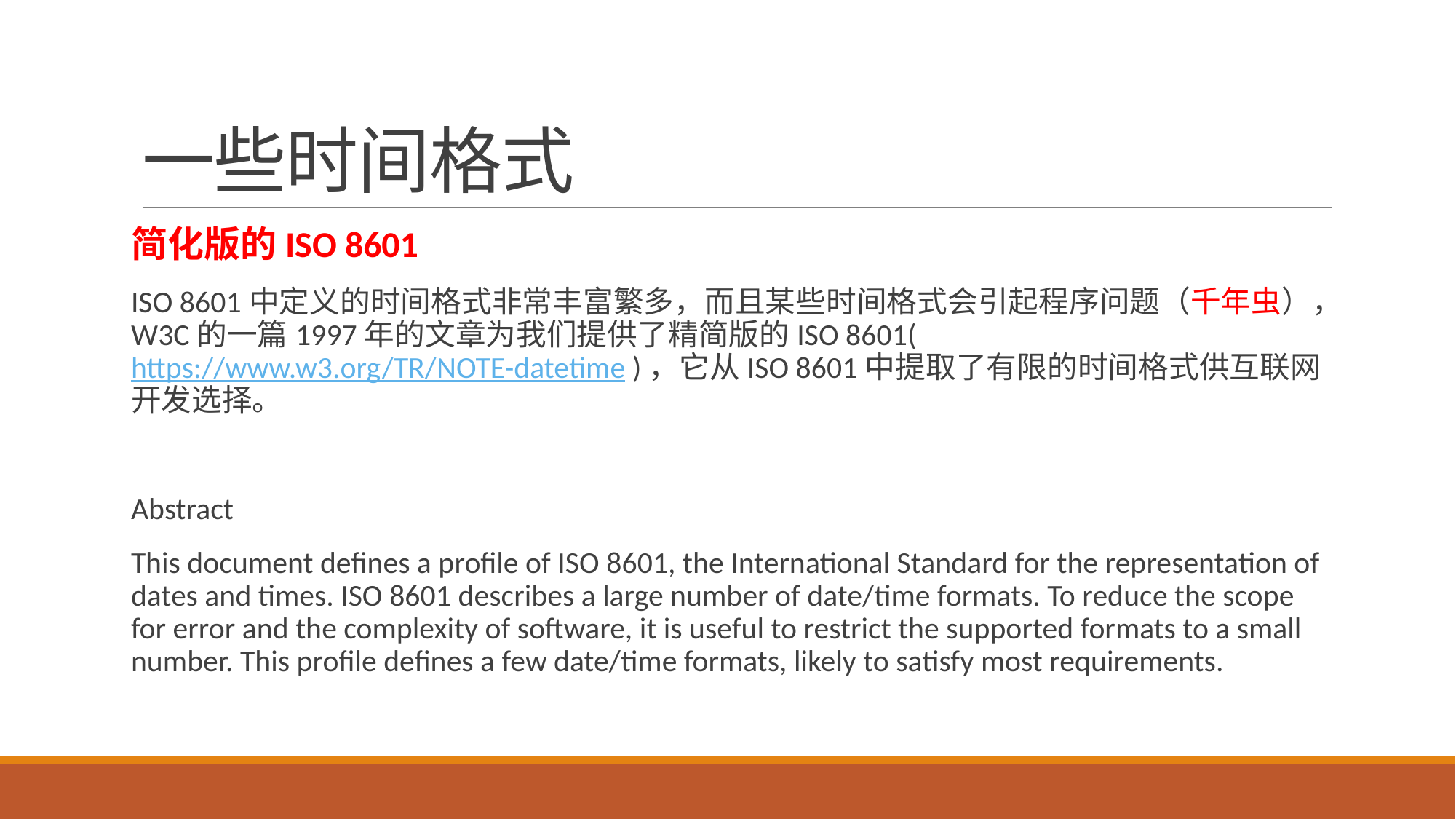

# 一些时间格式
简化版的ISO 8601
ISO 8601中定义的时间格式非常丰富繁多，而且某些时间格式会引起程序问题（千年虫），W3C的一篇1997年的文章为我们提供了精简版的ISO 8601( https://www.w3.org/TR/NOTE-datetime )，它从ISO 8601中提取了有限的时间格式供互联网开发选择。

Abstract
This document defines a profile of ISO 8601, the International Standard for the representation of dates and times. ISO 8601 describes a large number of date/time formats. To reduce the scope for error and the complexity of software, it is useful to restrict the supported formats to a small number. This profile defines a few date/time formats, likely to satisfy most requirements.